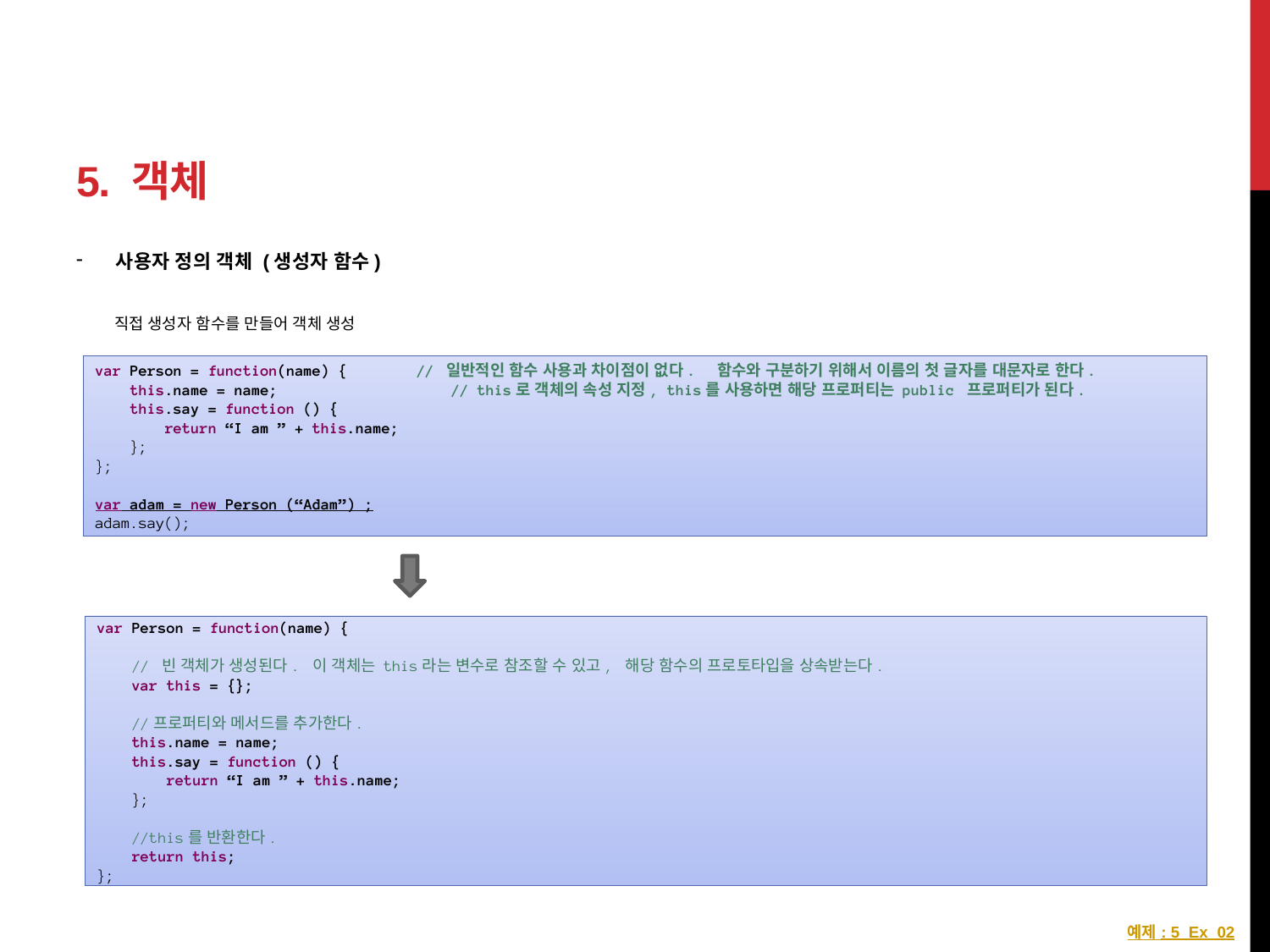

# 5. 객체
사용자 정의 객체 (생성자 함수)

직접 생성자 함수를 만들어 객체 생성

var Person = function(name) {        // 일반적인 함수 사용과 차이점이 없다.  함수와 구분하기 위해서 이름의 첫 글자를 대문자로 한다.
    this.name = name;                    // this로 객체의 속성 지정, this를 사용하면 해당 프로퍼티는 public 프로퍼티가 된다.
    this.say = function () {
        return “I am ” + this.name;
    };
};

var adam = new Person (“Adam”) ;
adam.say();

var Person = function(name) {

    // 빈 객체가 생성된다. 이 객체는 this라는 변수로 참조할 수 있고, 해당 함수의 프로토타입을 상속받는다.
    var this = {};

    //프로퍼티와 메서드를 추가한다.
    this.name = name;
    this.say = function () {
        return “I am ” + this.name;
    };

    //this를 반환한다.
    return this;
};
예제 : 5_Ex_02